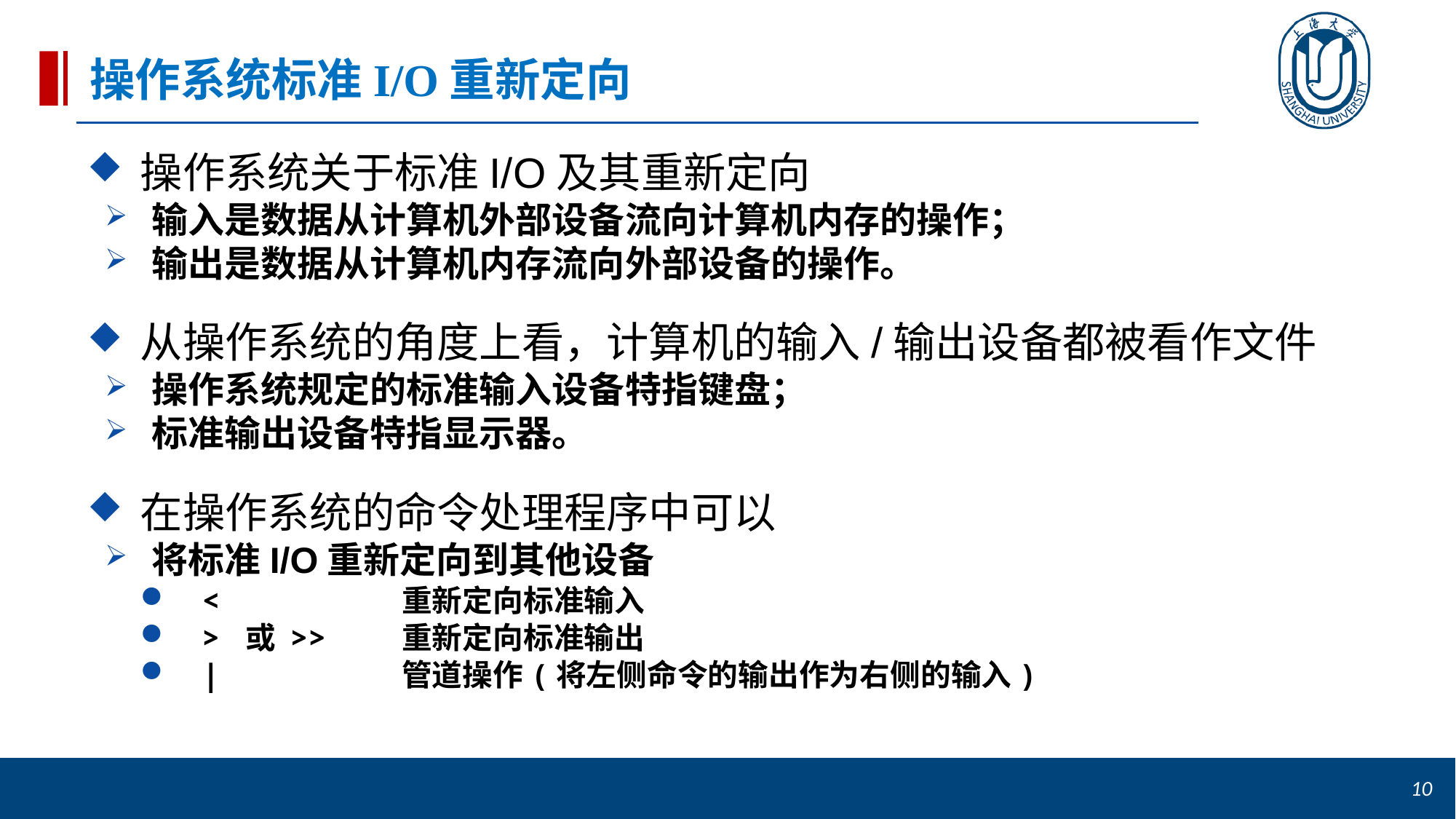

# 操作系统标准I/O重新定向
操作系统关于标准I/O及其重新定向
输入是数据从计算机外部设备流向计算机内存的操作；
输出是数据从计算机内存流向外部设备的操作。
从操作系统的角度上看，计算机的输入/输出设备都被看作文件
操作系统规定的标准输入设备特指键盘；
标准输出设备特指显示器。
在操作系统的命令处理程序中可以
将标准I/O重新定向到其他设备
 <		重新定向标准输入
 > 或 >>	重新定向标准输出
 |		管道操作(将左侧命令的输出作为右侧的输入)
10